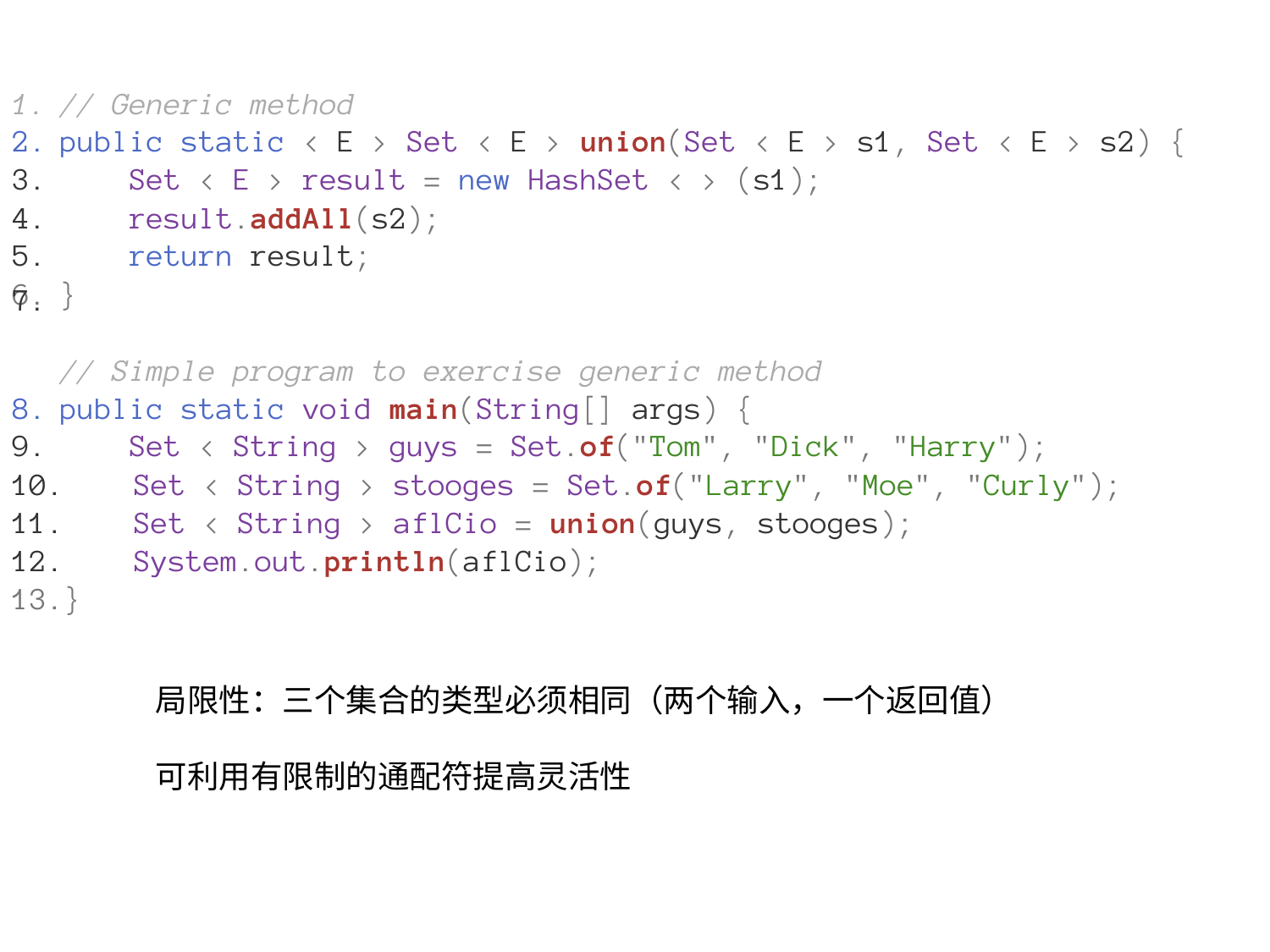

// Generic method
public static < E > Set < E > union(Set < E > s1, Set < E > s2) {
    Set < E > result = new HashSet < > (s1);
    result.addAll(s2);
    return result;
}
// Simple program to exercise generic method
public static void main(String[] args) {
    Set < String > guys = Set.of("Tom", "Dick", "Harry");
    Set < String > stooges = Set.of("Larry", "Moe", "Curly");
    Set < String > aflCio = union(guys, stooges);
    System.out.println(aflCio);
}
局限性：三个集合的类型必须相同（两个输入，一个返回值）

可利用有限制的通配符提高灵活性